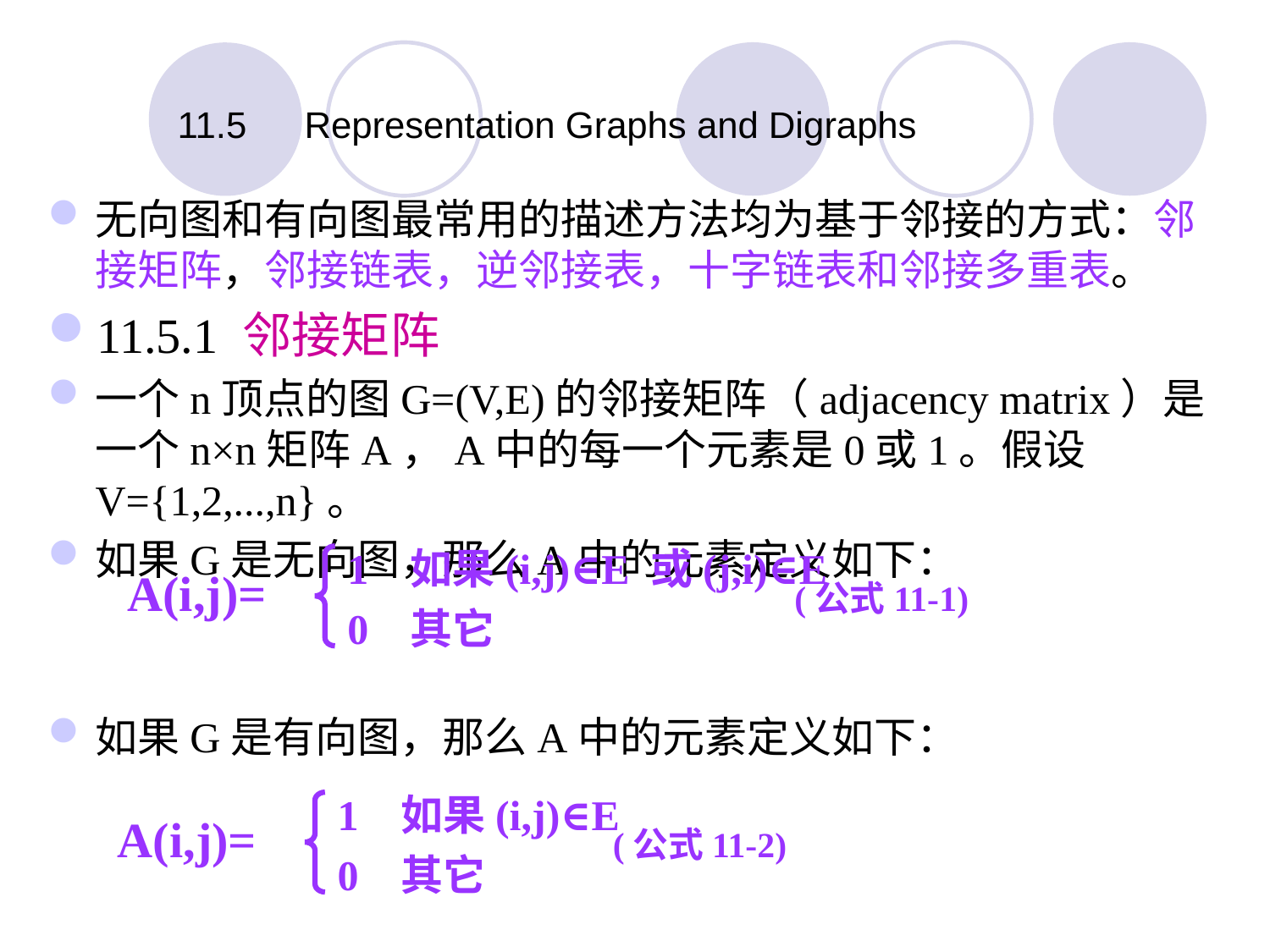

21
11.5	Representation Graphs and Digraphs

无向图和有向图最常用的描述方法均为基于邻接的方式：邻接矩阵，邻接链表，逆邻接表，十字链表和邻接多重表。
11.5.1 邻接矩阵
一个n顶点的图G=(V,E)的邻接矩阵（adjacency matrix）是一个n×n矩阵A，A中的每一个元素是0或1。假设V={1,2,...,n}。
如果G是无向图，那么A中的元素定义如下：

如果G是有向图，那么A中的元素定义如下：
1   如果(i,j)∈E 或(j,i)∈E

A(i,j)=                                           (公式11-1)
0   其它
1   如果(i,j)∈E

A(i,j)=                             (公式11-2)
0   其它